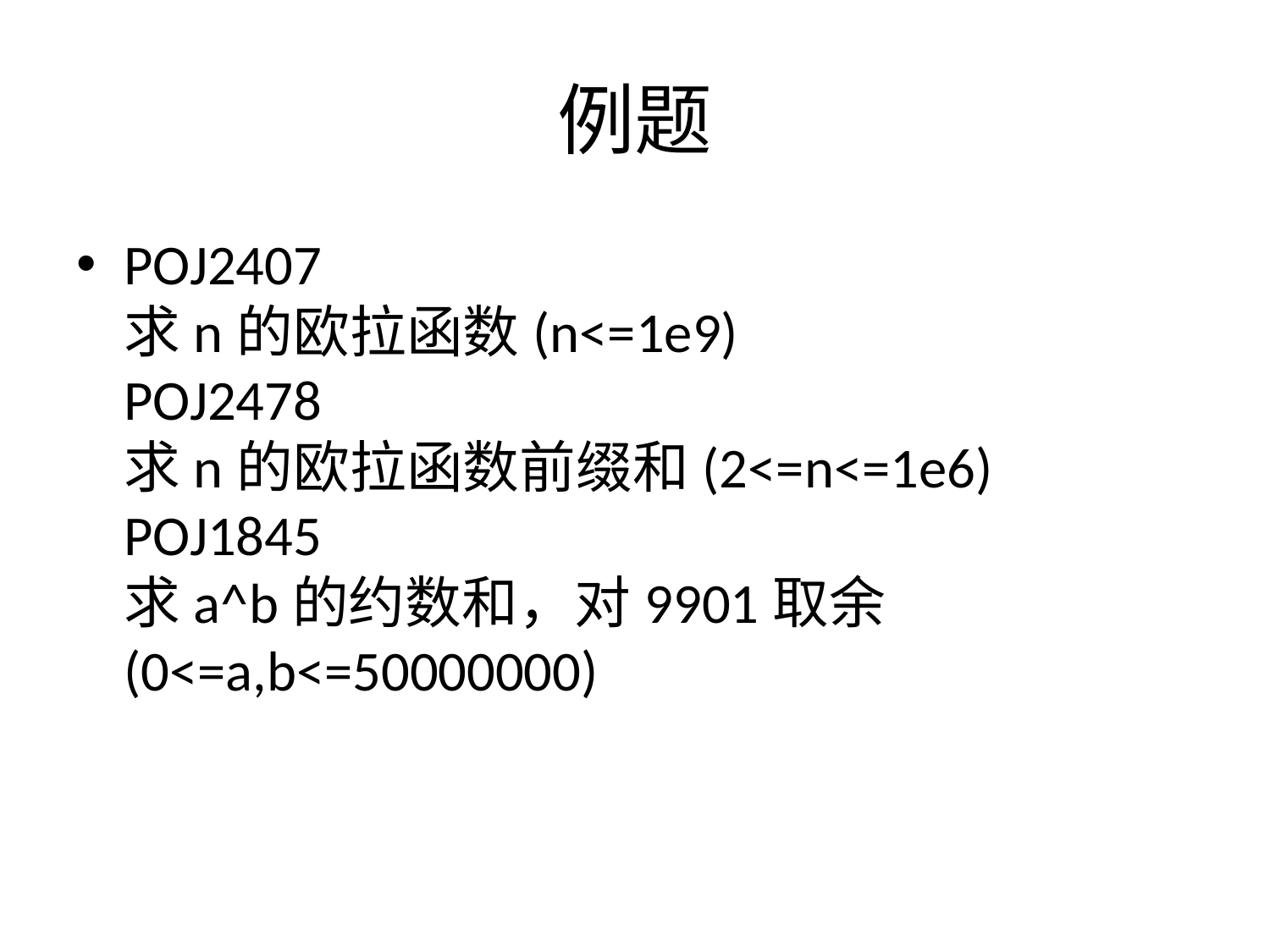

# 例题
POJ2407
求n的欧拉函数(n<=1e9)
POJ2478
求n的欧拉函数前缀和(2<=n<=1e6)
POJ1845
求a^b的约数和，对9901取余(0<=a,b<=50000000)